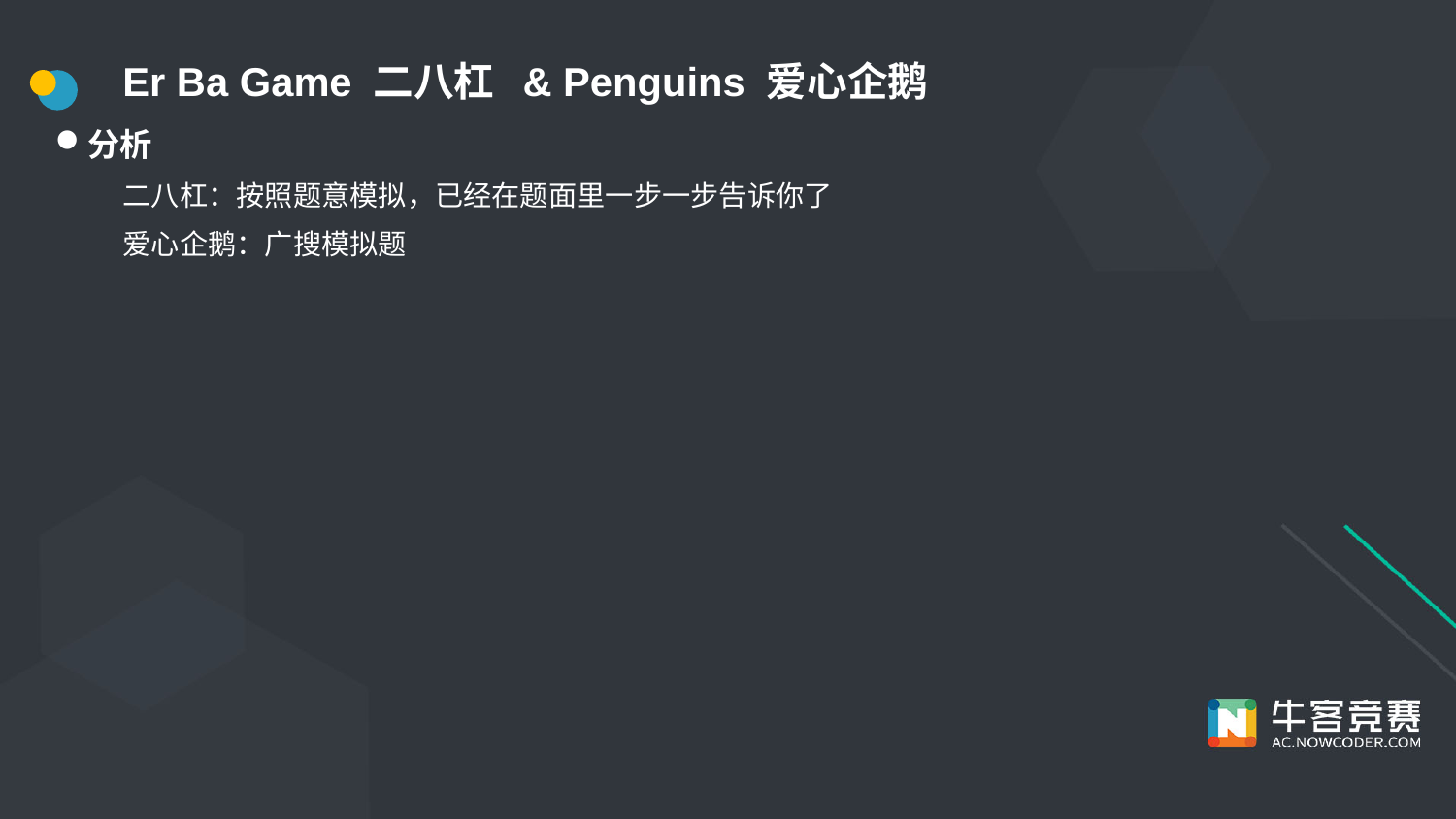

# Er Ba Game 二八杠  & Penguins 爱心企鹅
分析
 二八杠：按照题意模拟，已经在题面里一步一步告诉你了
 爱心企鹅：广搜模拟题